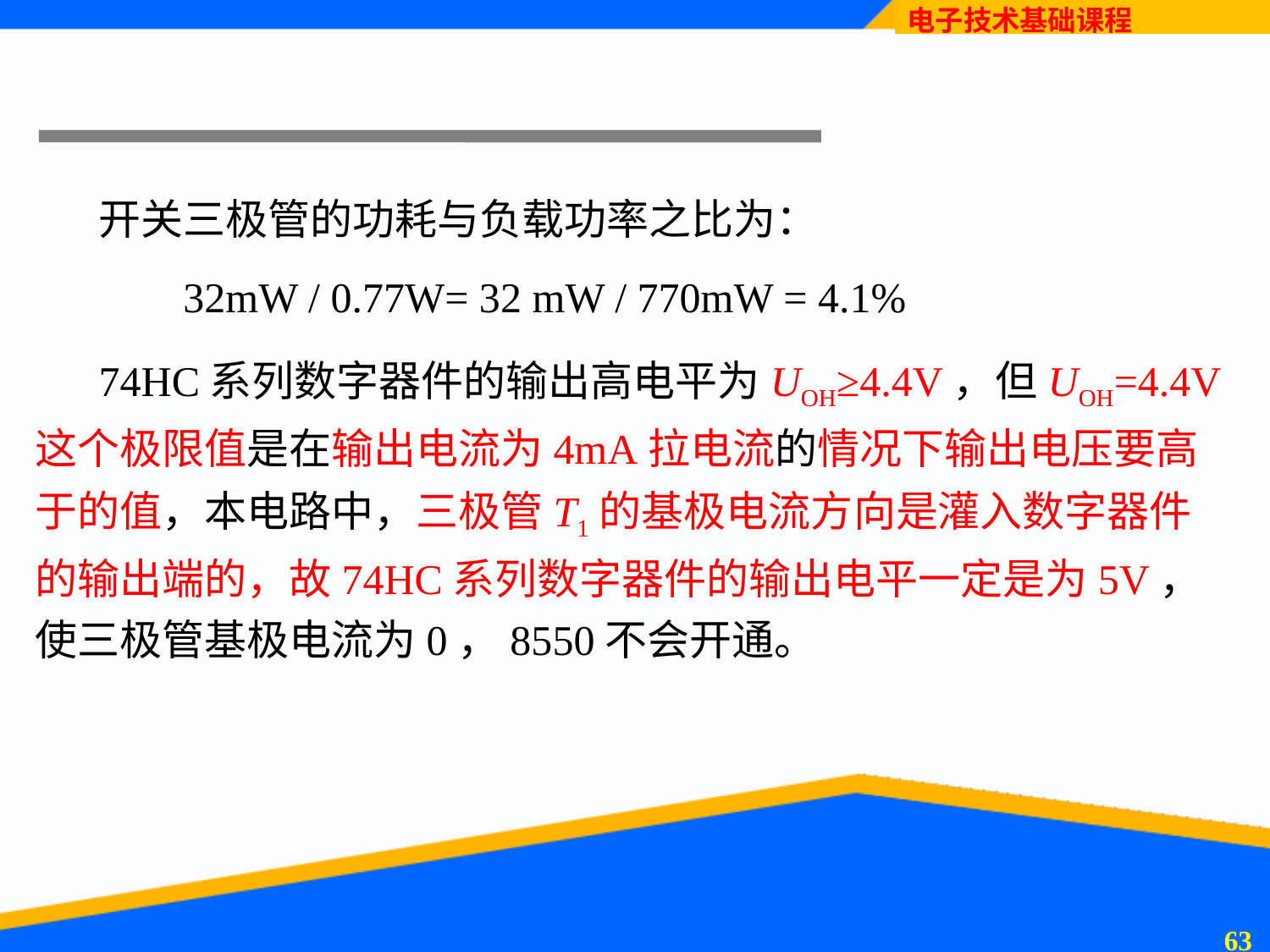

#
开关三极管的功耗与负载功率之比为：
        32mW / 0.77W= 32 mW / 770mW = 4.1%
74HC系列数字器件的输出高电平为UOH≥4.4V，但UOH=4.4V这个极限值是在输出电流为4mA拉电流的情况下输出电压要高于的值，本电路中，三极管T1的基极电流方向是灌入数字器件的输出端的，故74HC系列数字器件的输出电平一定是为5V，使三极管基极电流为0，8550不会开通。
63